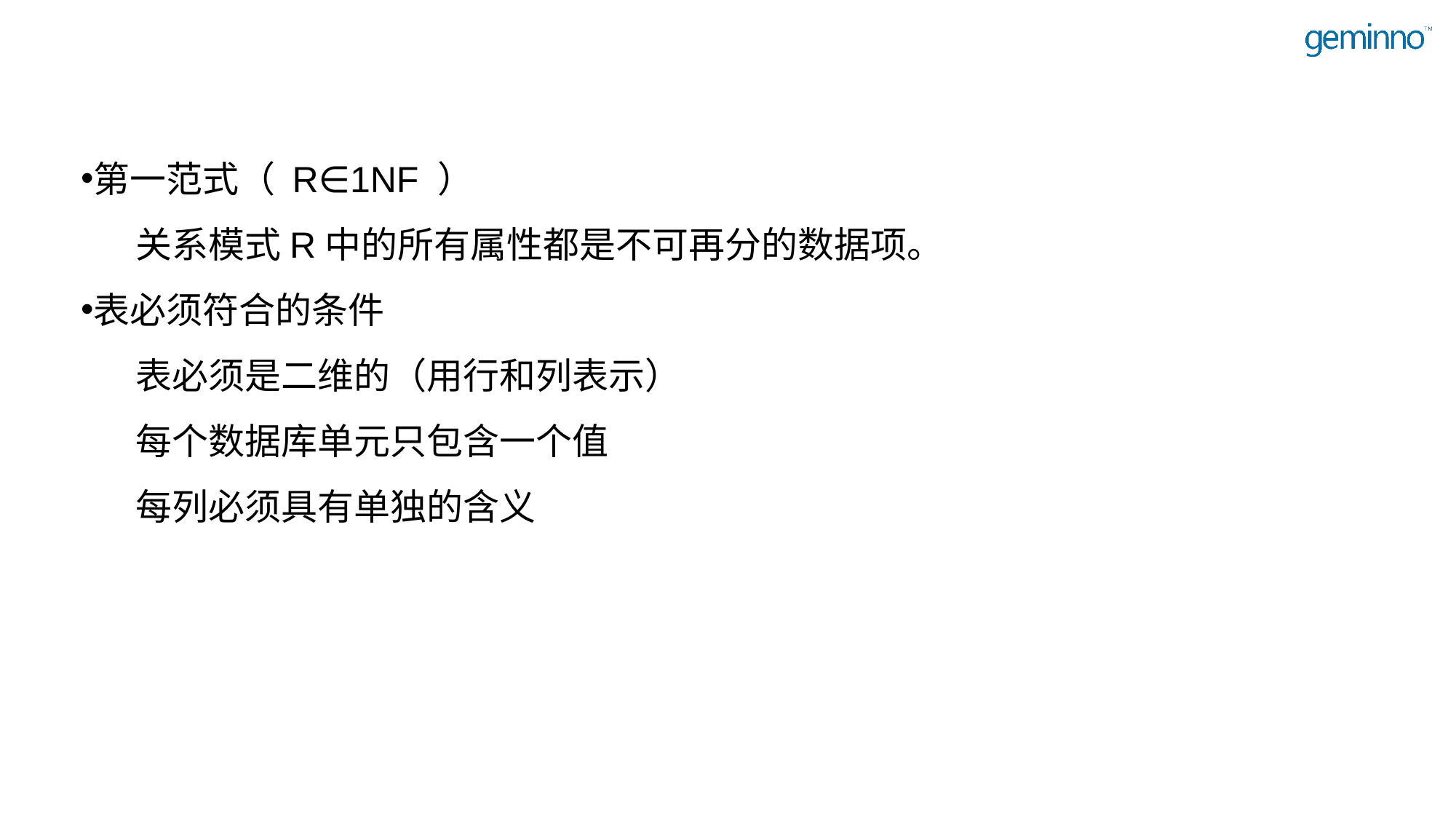

第一范式（ R∈1NF ）
关系模式R中的所有属性都是不可再分的数据项。
表必须符合的条件
表必须是二维的（用行和列表示）
每个数据库单元只包含一个值
每列必须具有单独的含义